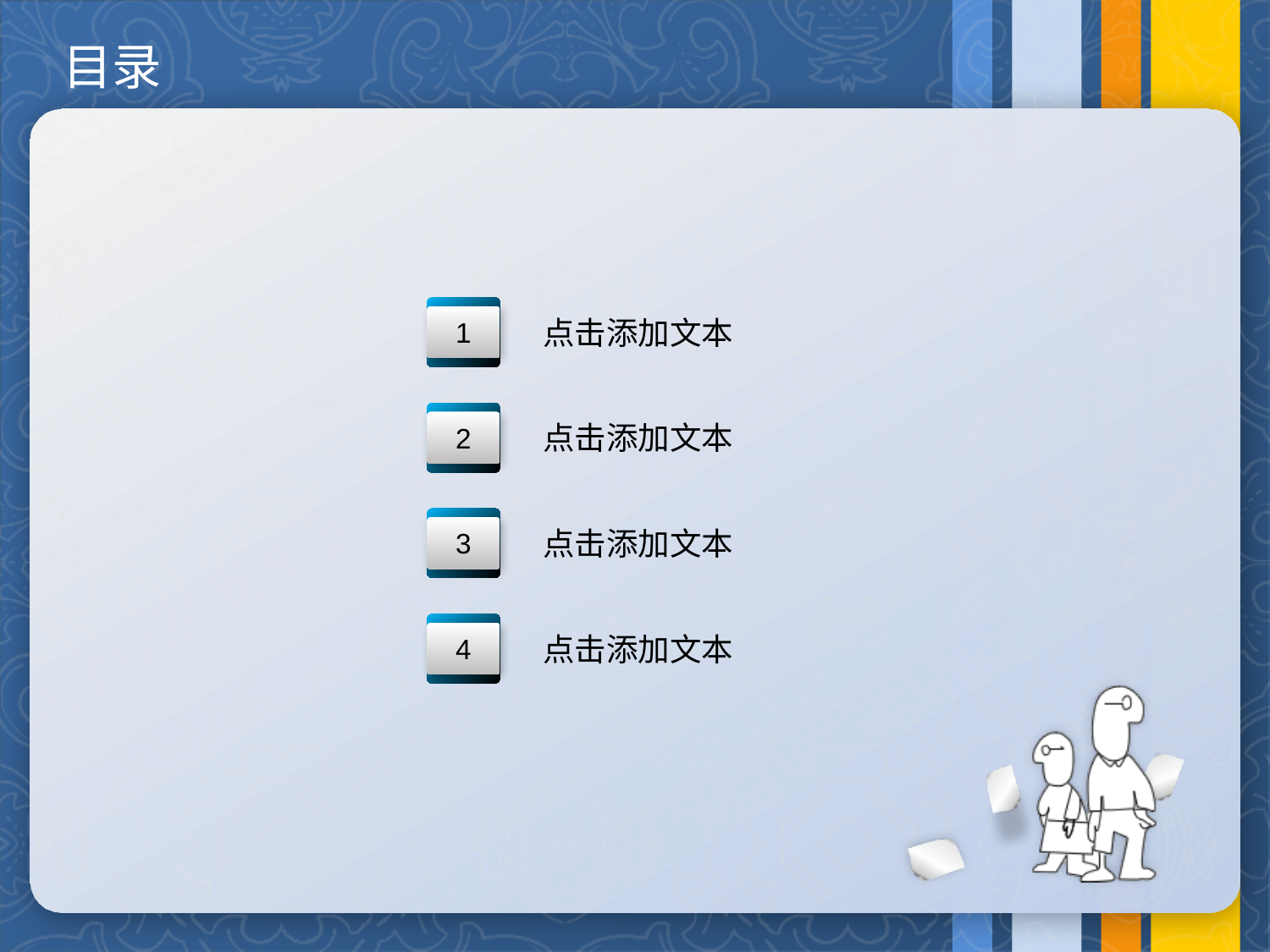

目录
1
1
点击添加文本
1
2
点击添加文本
1
3
点击添加文本
1
4
点击添加文本